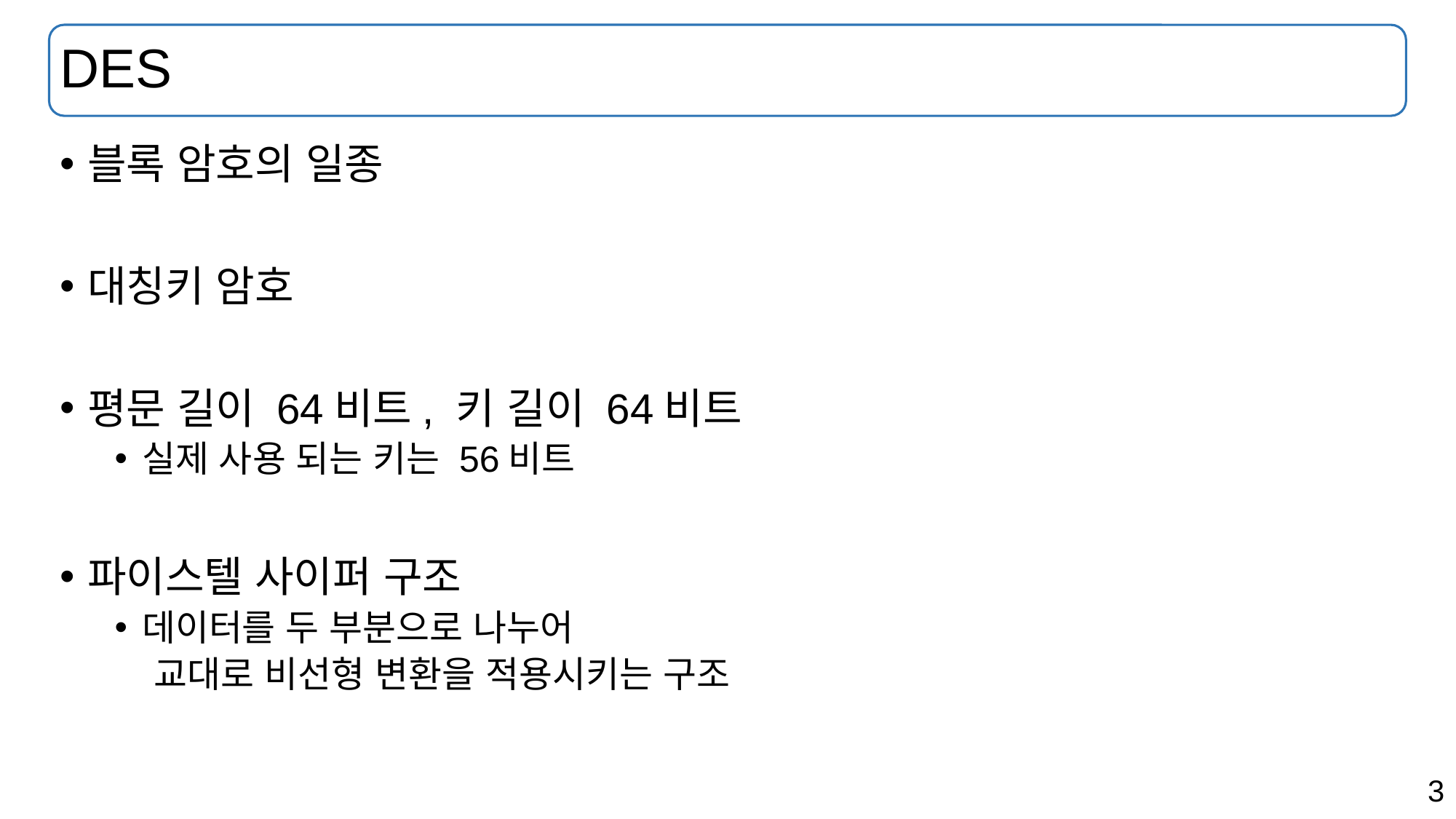

# DES
블록 암호의 일종

대칭키 암호

평문 길이 64비트, 키 길이 64비트
실제 사용 되는 키는 56비트

파이스텔 사이퍼 구조
데이터를 두 부분으로 나누어
   교대로 비선형 변환을 적용시키는 구조